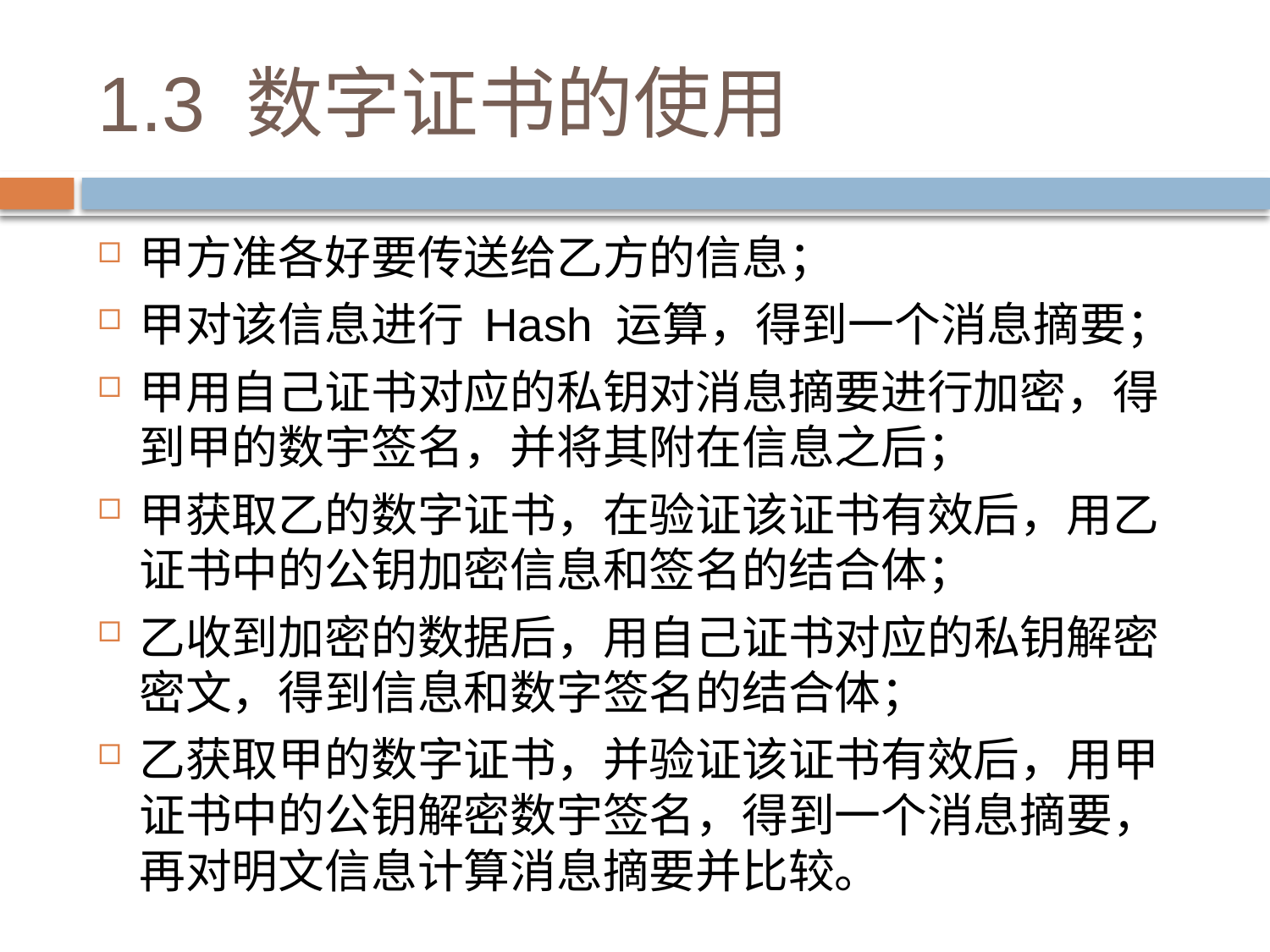

# 1.3 数字证书的使用
甲方准各好要传送给乙方的信息；
甲对该信息进行 Hash 运算，得到一个消息摘要；
甲用自己证书对应的私钥对消息摘要进行加密，得到甲的数宇签名，并将其附在信息之后；
甲获取乙的数字证书，在验证该证书有效后，用乙证书中的公钥加密信息和签名的结合体；
乙收到加密的数据后，用自己证书对应的私钥解密密文，得到信息和数字签名的结合体；
乙获取甲的数字证书，并验证该证书有效后，用甲证书中的公钥解密数宇签名，得到一个消息摘要，再对明文信息计算消息摘要并比较。